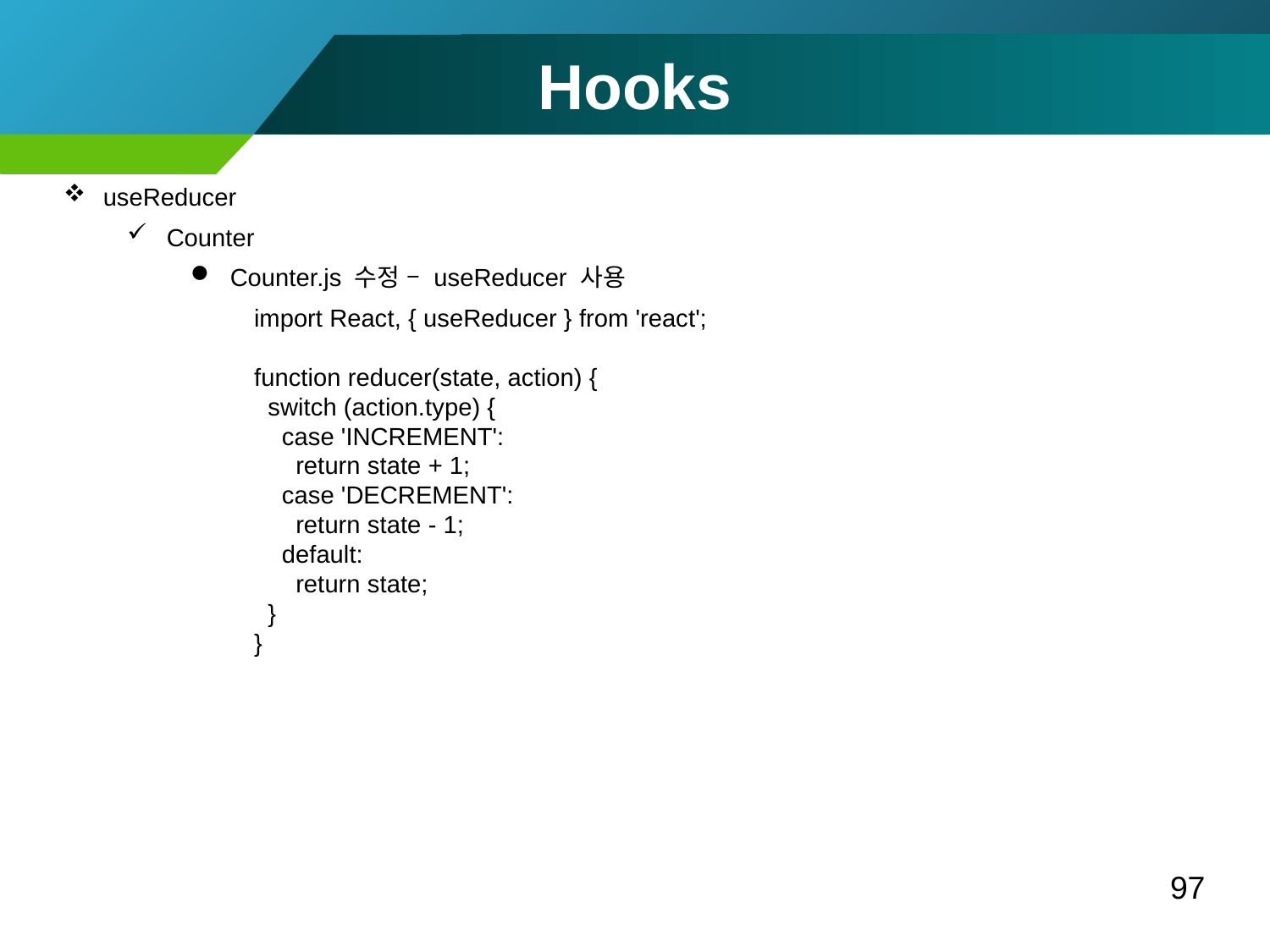

Hooks
useReducer
Counter
Counter.js 수정 – useReducer 사용
import React, { useReducer } from 'react';

function reducer(state, action) {
  switch (action.type) {
    case 'INCREMENT':
      return state + 1;
    case 'DECREMENT':
      return state - 1;
    default:
      return state;
  }
}

97